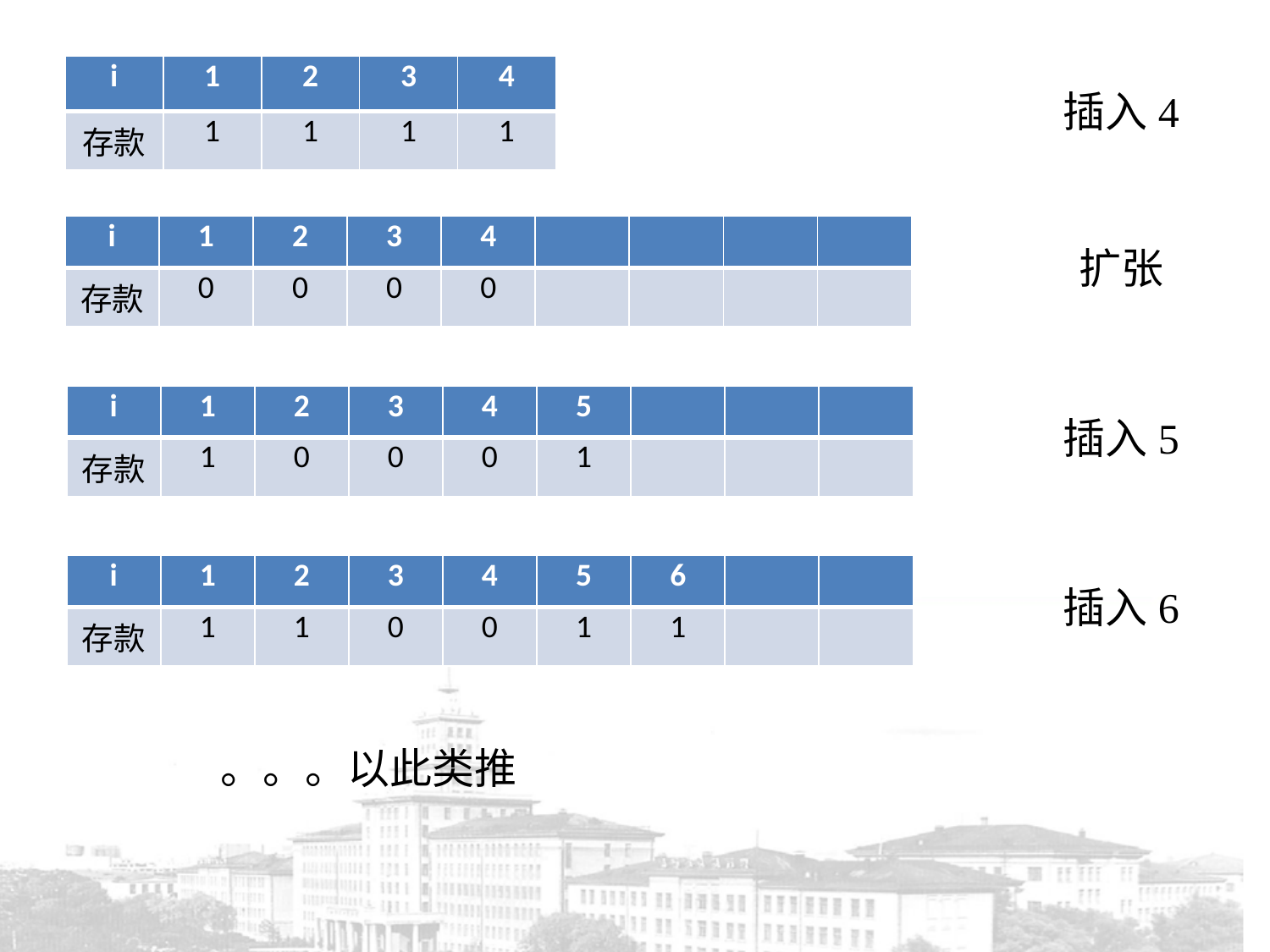

| i | 1 | 2 | 3 | 4 |
| --- | --- | --- | --- | --- |
| 存款 | 1 | 1 | 1 | 1 |
插入4
| i | 1 | 2 | 3 | 4 |  |  |  |  |
| --- | --- | --- | --- | --- | --- | --- | --- | --- |
| 存款 | 0 | 0 | 0 | 0 |  |  |  |  |
扩张
| i | 1 | 2 | 3 | 4 | 5 |  |  |  |
| --- | --- | --- | --- | --- | --- | --- | --- | --- |
| 存款 | 1 | 0 | 0 | 0 | 1 |  |  |  |
插入5
| i | 1 | 2 | 3 | 4 | 5 | 6 |  |  |
| --- | --- | --- | --- | --- | --- | --- | --- | --- |
| 存款 | 1 | 1 | 0 | 0 | 1 | 1 |  |  |
插入6
。。。以此类推